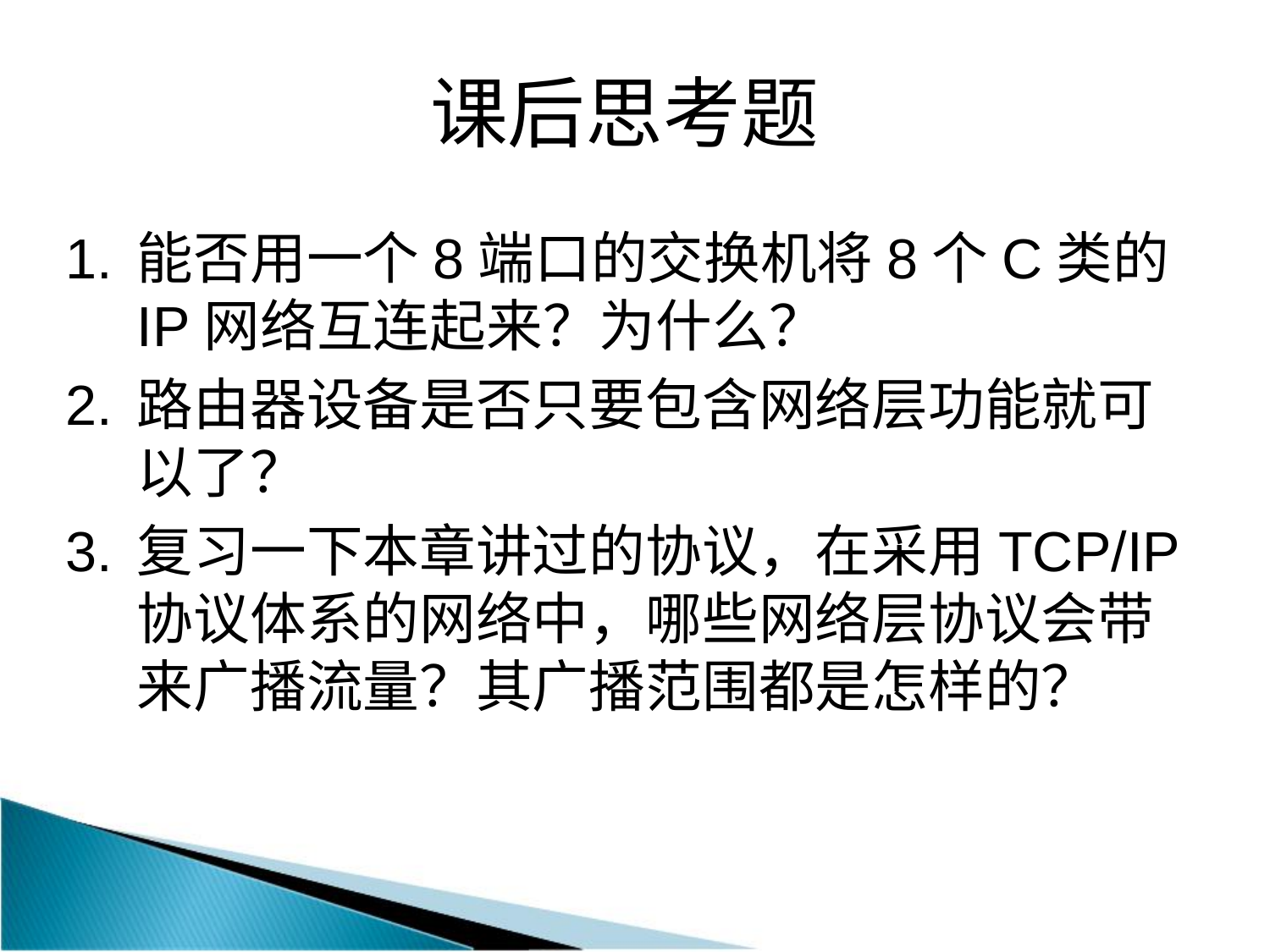

# 课后思考题
能否用一个8端口的交换机将8个C类的IP网络互连起来？为什么？
路由器设备是否只要包含网络层功能就可以了？
复习一下本章讲过的协议，在采用TCP/IP协议体系的网络中，哪些网络层协议会带来广播流量？其广播范围都是怎样的？